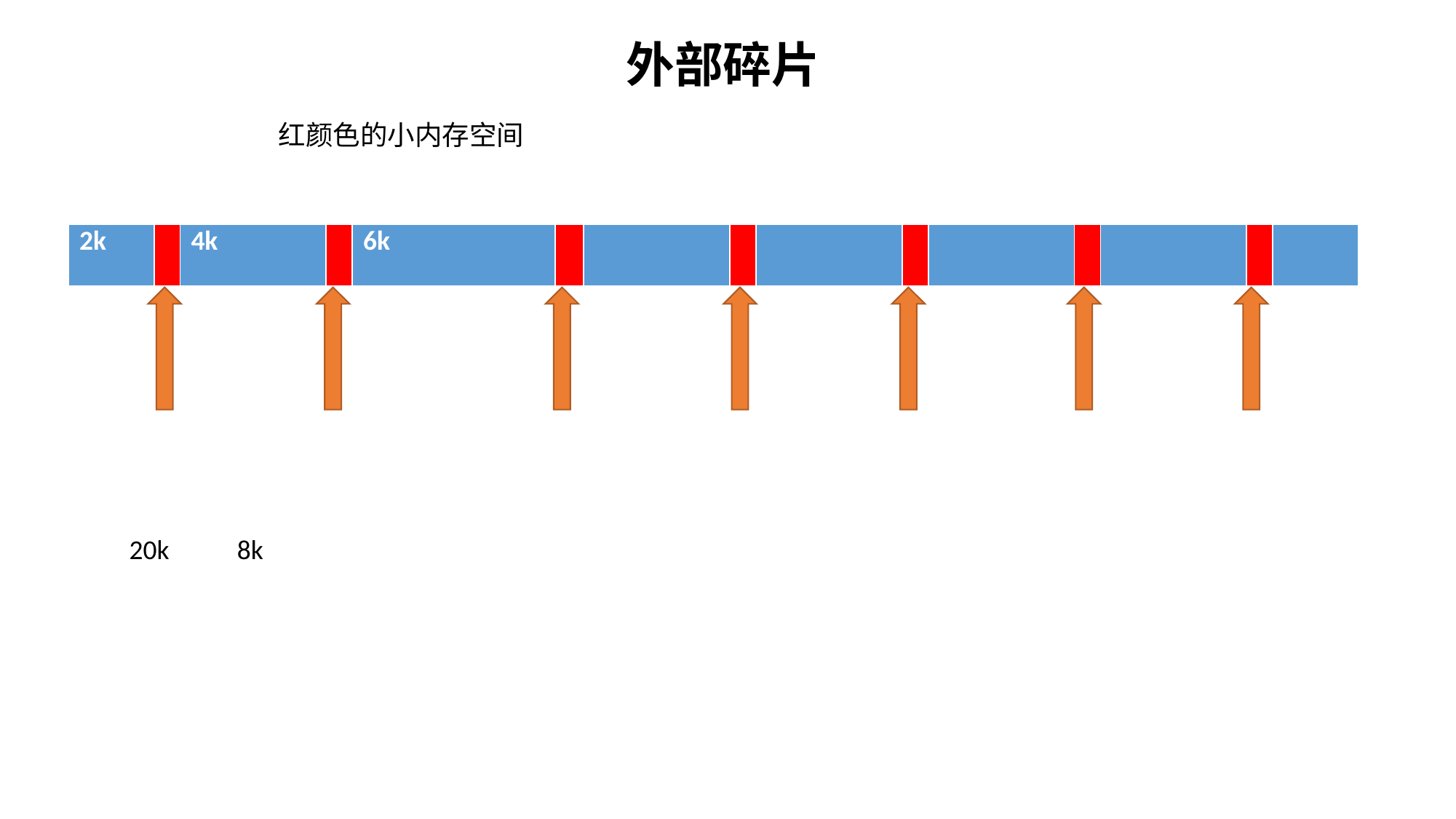

外部碎片
红颜色的小内存空间
| 2k | 1 | 4k |  | 6k |  |  |  |  |  |  |  |  |  |  |
| --- | --- | --- | --- | --- | --- | --- | --- | --- | --- | --- | --- | --- | --- | --- |

20k           8k